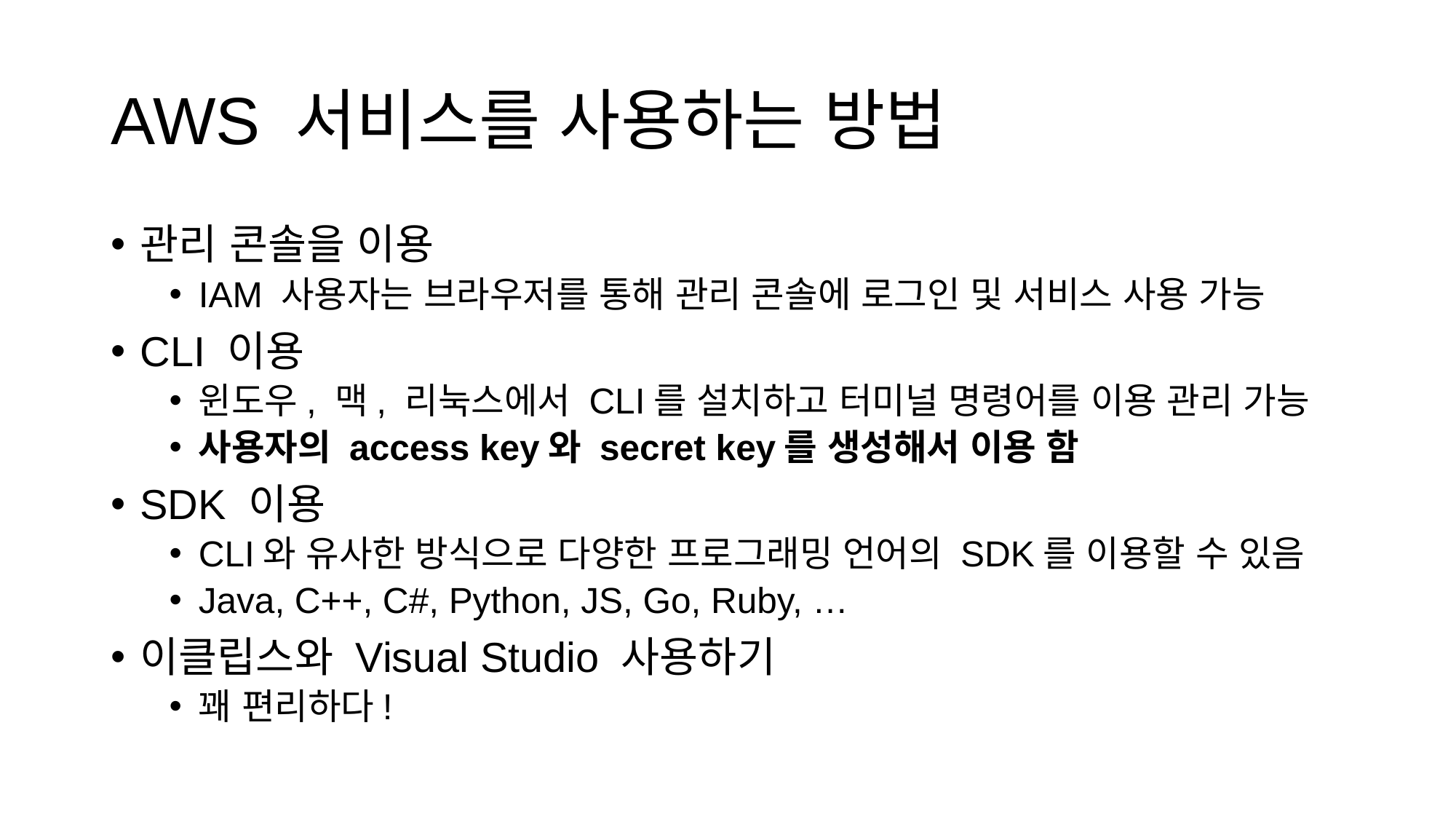

# AWS 서비스를 사용하는 방법
관리 콘솔을 이용
IAM 사용자는 브라우저를 통해 관리 콘솔에 로그인 및 서비스 사용 가능
CLI 이용
윈도우, 맥, 리눅스에서 CLI를 설치하고 터미널 명령어를 이용 관리 가능
사용자의 access key와 secret key를 생성해서 이용 함
SDK 이용
CLI와 유사한 방식으로 다양한 프로그래밍 언어의 SDK를 이용할 수 있음
Java, C++, C#, Python, JS, Go, Ruby, …
이클립스와 Visual Studio 사용하기
꽤 편리하다!